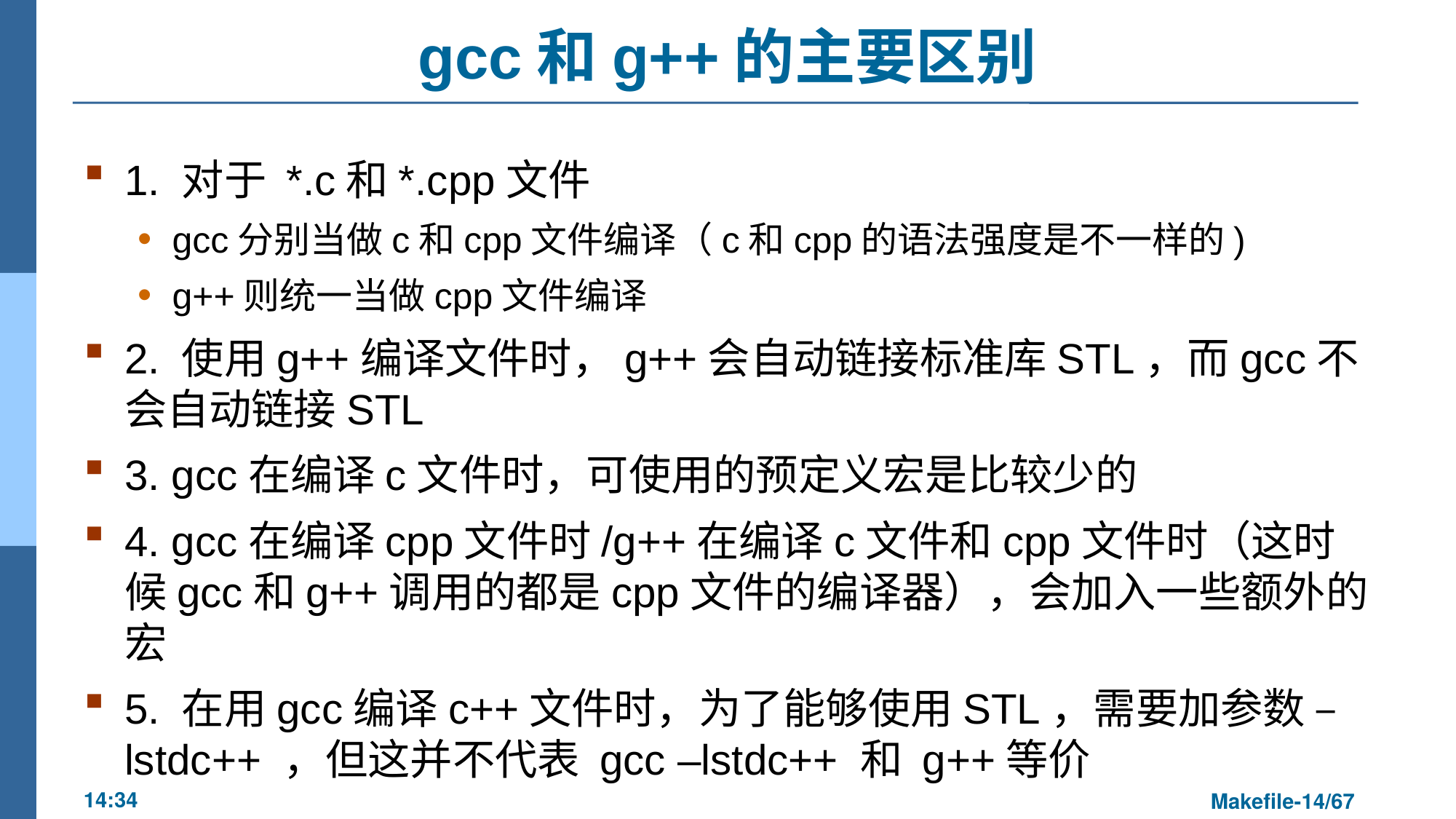

# gcc和g++的主要区别
1. 对于 *.c和*.cpp文件
gcc分别当做c和cpp文件编译（c和cpp的语法强度是不一样的)
g++则统一当做cpp文件编译
2. 使用g++编译文件时，g++会自动链接标准库STL，而gcc不会自动链接STL
3. gcc在编译c文件时，可使用的预定义宏是比较少的
4. gcc在编译cpp文件时/g++在编译c文件和cpp文件时（这时候gcc和g++调用的都是cpp文件的编译器），会加入一些额外的宏
5. 在用gcc编译c++文件时，为了能够使用STL，需要加参数 –lstdc++ ，但这并不代表 gcc –lstdc++ 和 g++等价